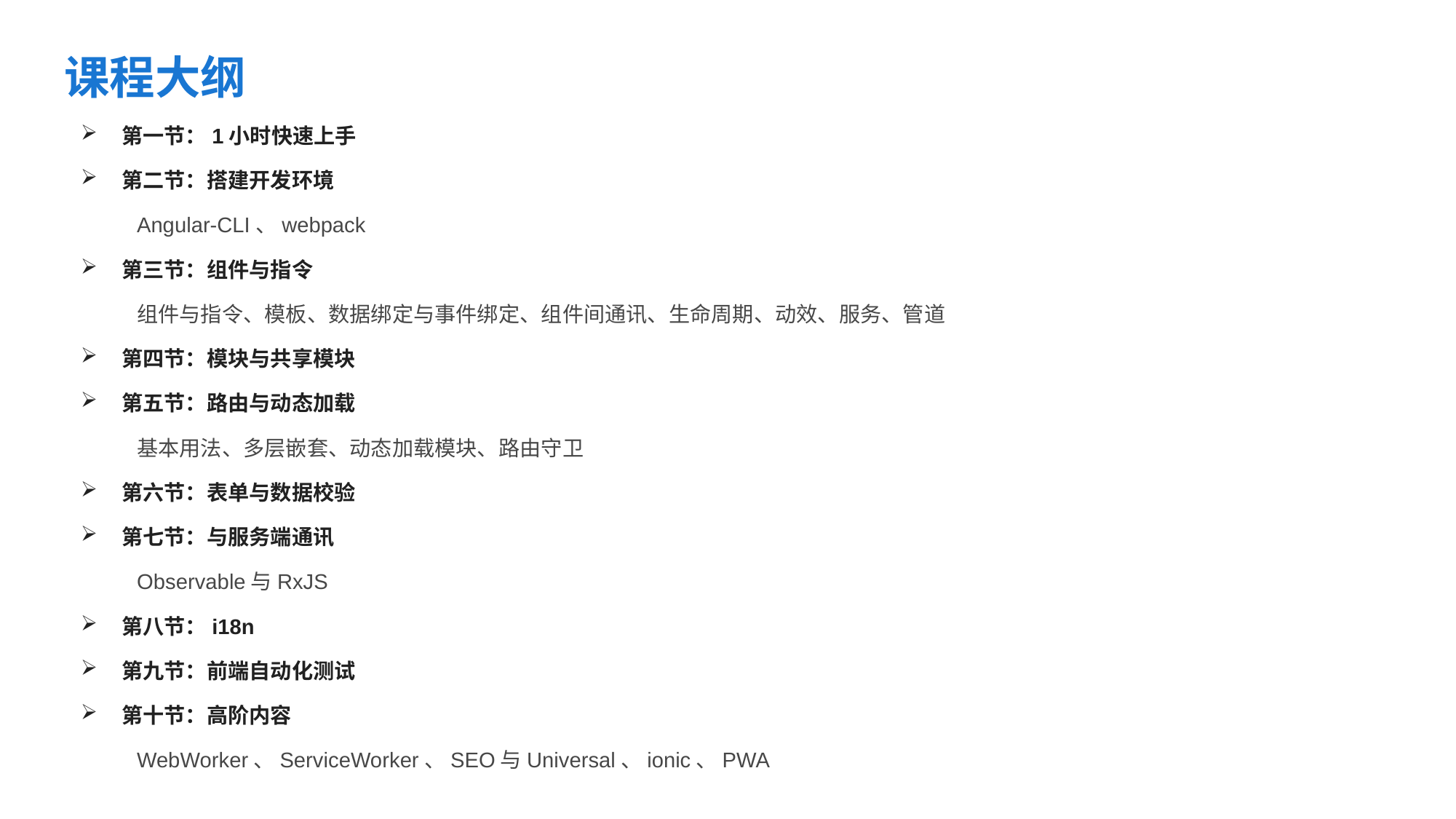

# 课程大纲
第一节：1小时快速上手
第二节：搭建开发环境
Angular-CLI、webpack
第三节：组件与指令
组件与指令、模板、数据绑定与事件绑定、组件间通讯、生命周期、动效、服务、管道
第四节：模块与共享模块
第五节：路由与动态加载
基本用法、多层嵌套、动态加载模块、路由守卫
第六节：表单与数据校验
第七节：与服务端通讯
Observable与RxJS
第八节：i18n
第九节：前端自动化测试
第十节：高阶内容
WebWorker、ServiceWorker、SEO与Universal、ionic、PWA